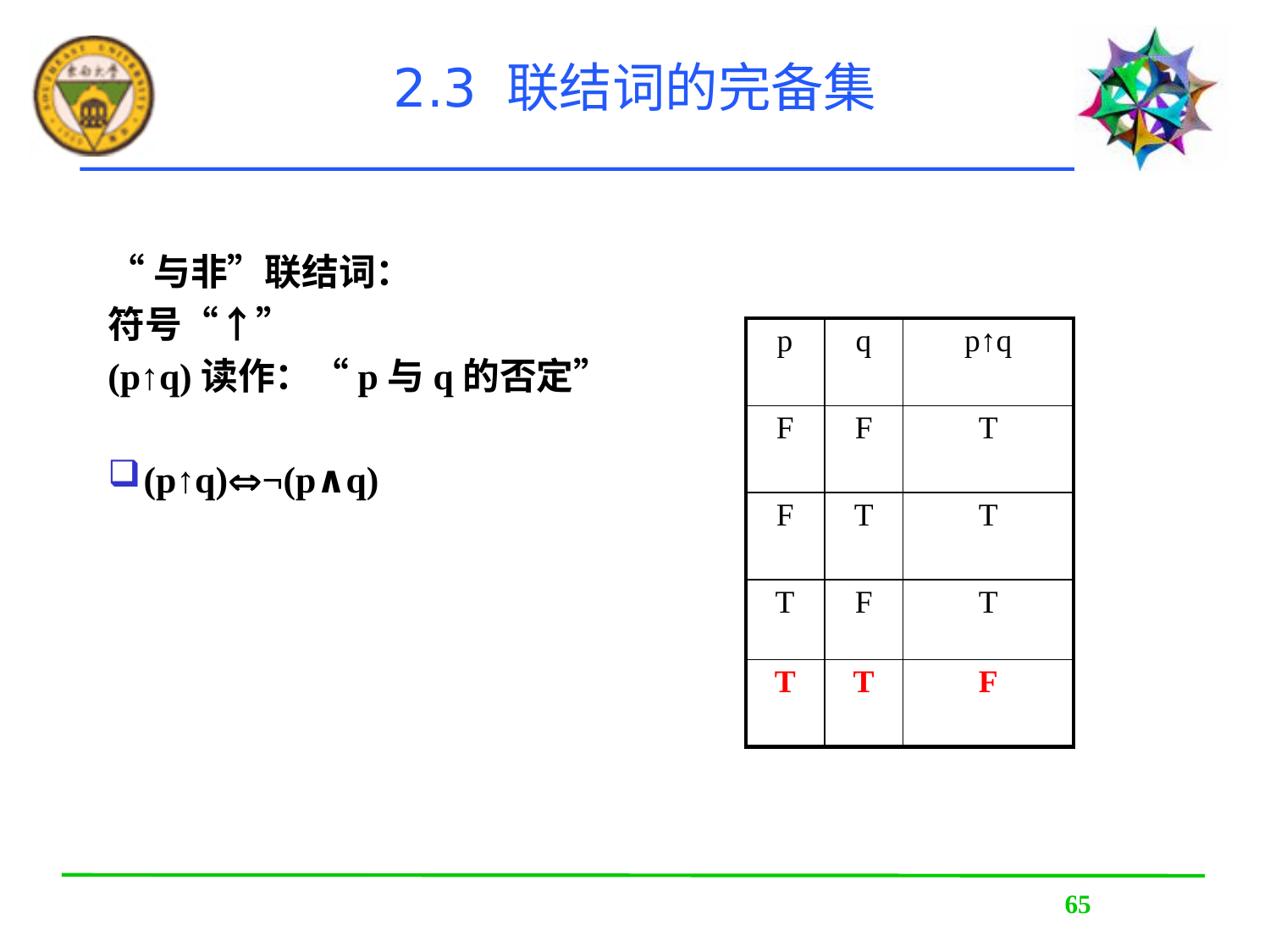

# 2.3 联结词的完备集

“与非”联结词：
符号“↑”
(p↑q)读作：“p与q的否定”

(p↑q)⇔¬(p∧q)

| p | q | p↑q |
| --- | --- | --- |
| F | F | T |
| F | T | T |
| T | F | T |
| T | T | F |